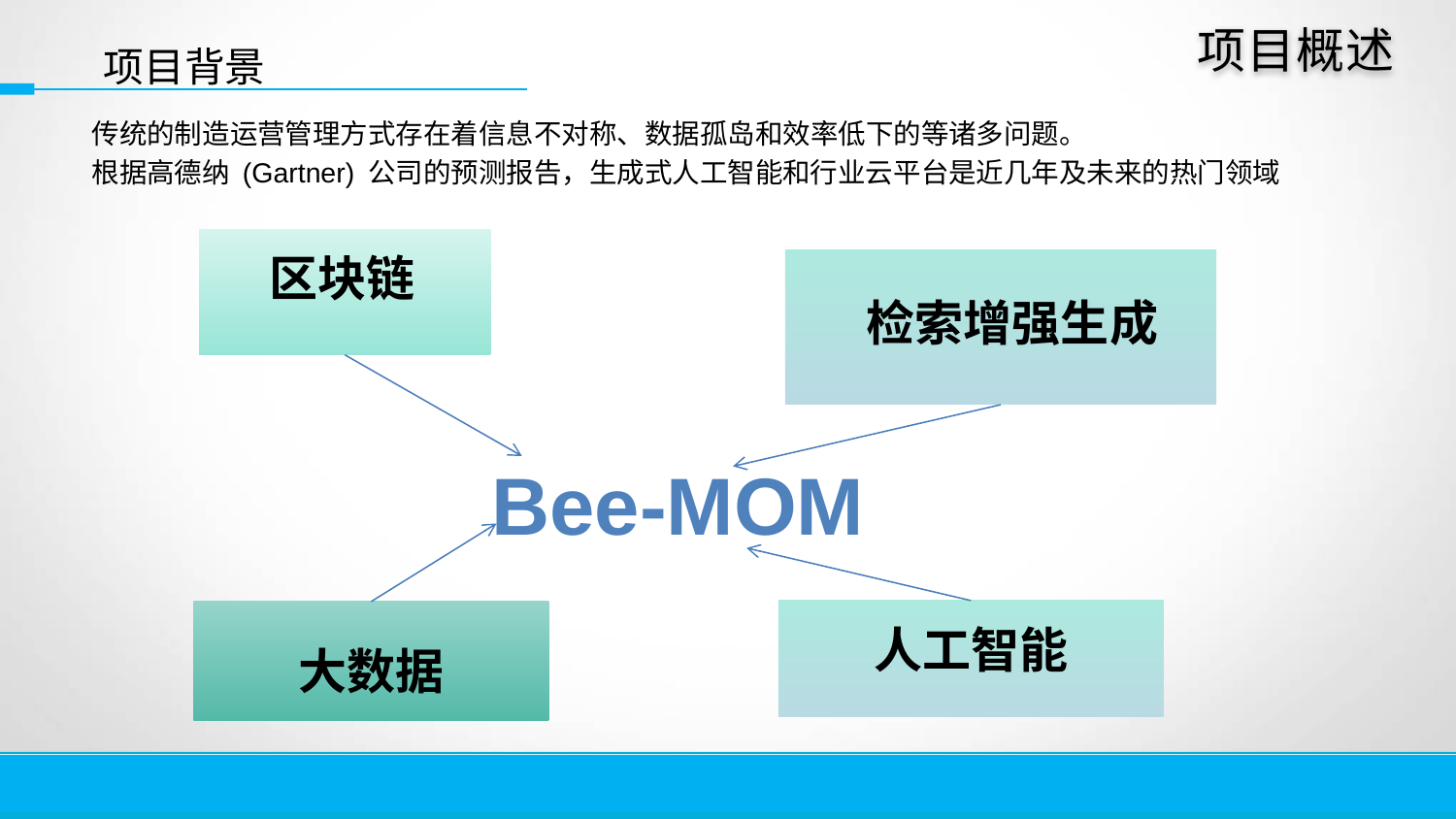

项目概述
项目背景

传统的制造运营管理方式存在着信息不对称、数据孤岛和效率低下的等诸多问题。
根据高德纳 (Gartner) 公司的预测报告，生成式人工智能和行业云平台是近几年及未来的热门领域

区块链

检索增强生成
Bee-MOM

人工智能
大数据